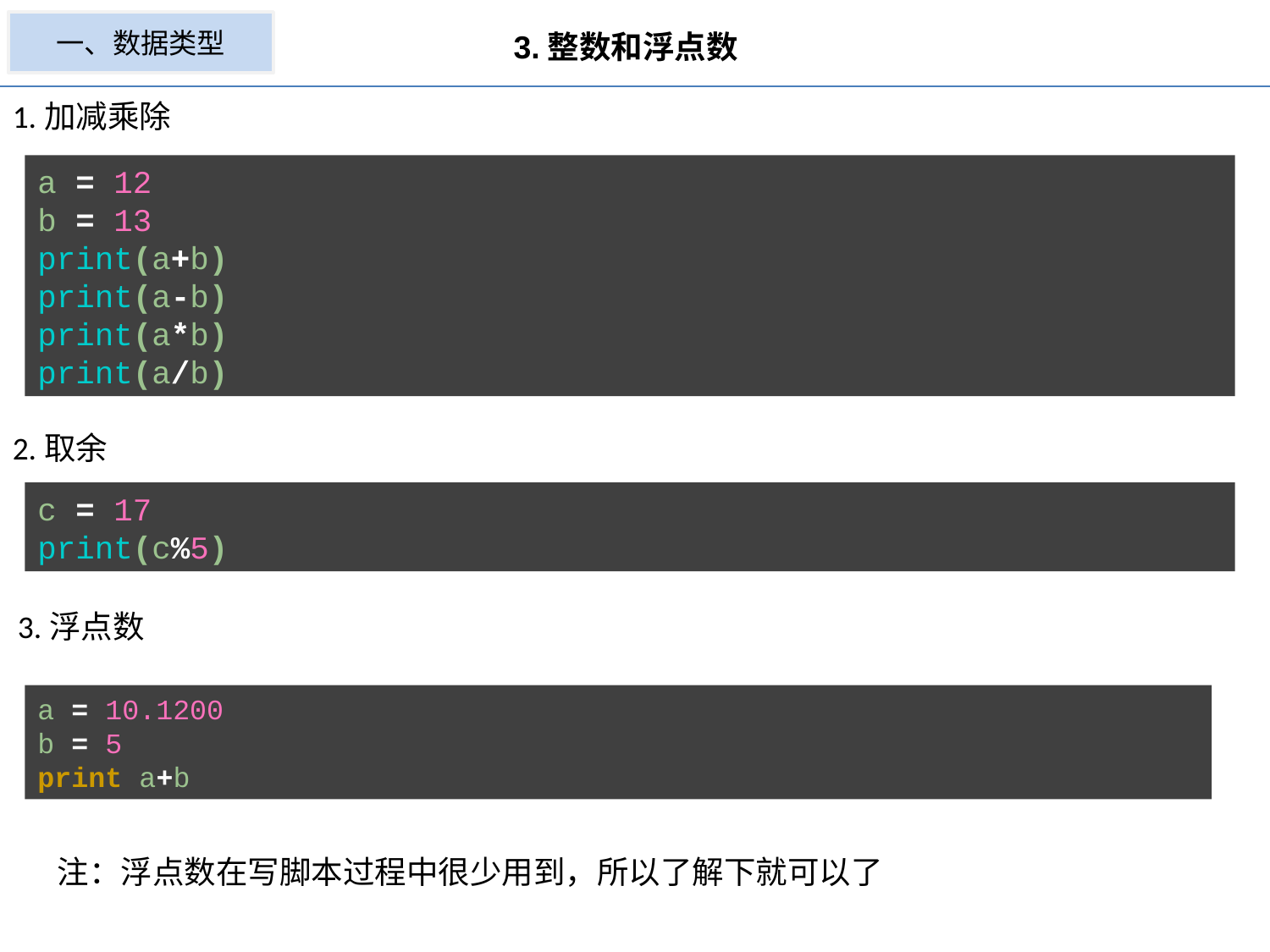

一、数据类型
3.整数和浮点数
1.加减乘除
a = 12
b = 13
print(a+b)
print(a-b)
print(a*b)
print(a/b)
2.取余
c = 17
print(c%5)
3.浮点数
a = 10.1200
b = 5
print a+b
注：浮点数在写脚本过程中很少用到，所以了解下就可以了